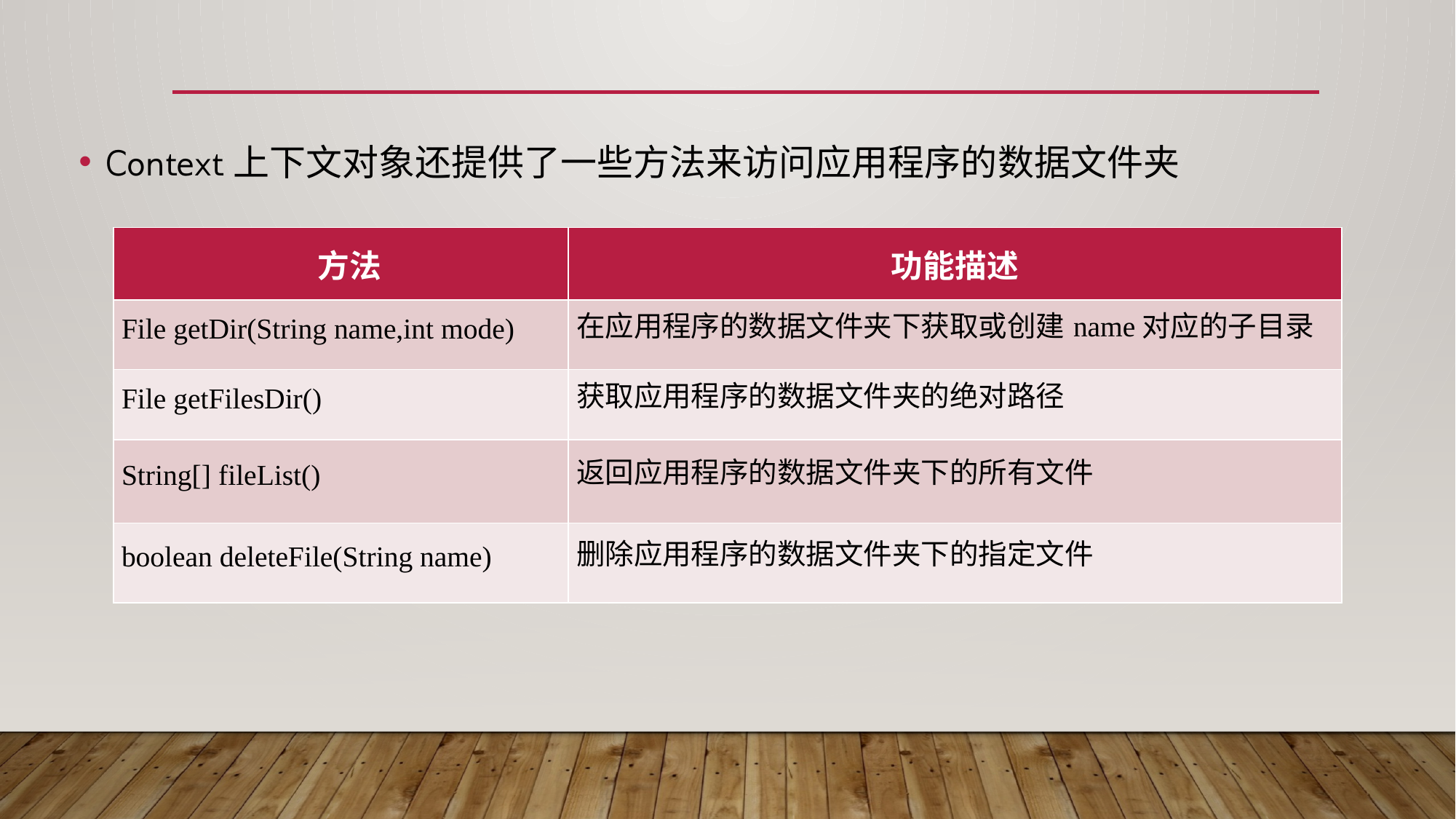

#
Context上下文对象还提供了一些方法来访问应用程序的数据文件夹
| 方法 | 功能描述 |
| --- | --- |
| File getDir(String name,int mode) | 在应用程序的数据文件夹下获取或创建name对应的子目录 |
| File getFilesDir() | 获取应用程序的数据文件夹的绝对路径 |
| String[] fileList() | 返回应用程序的数据文件夹下的所有文件 |
| boolean deleteFile(String name) | 删除应用程序的数据文件夹下的指定文件 |